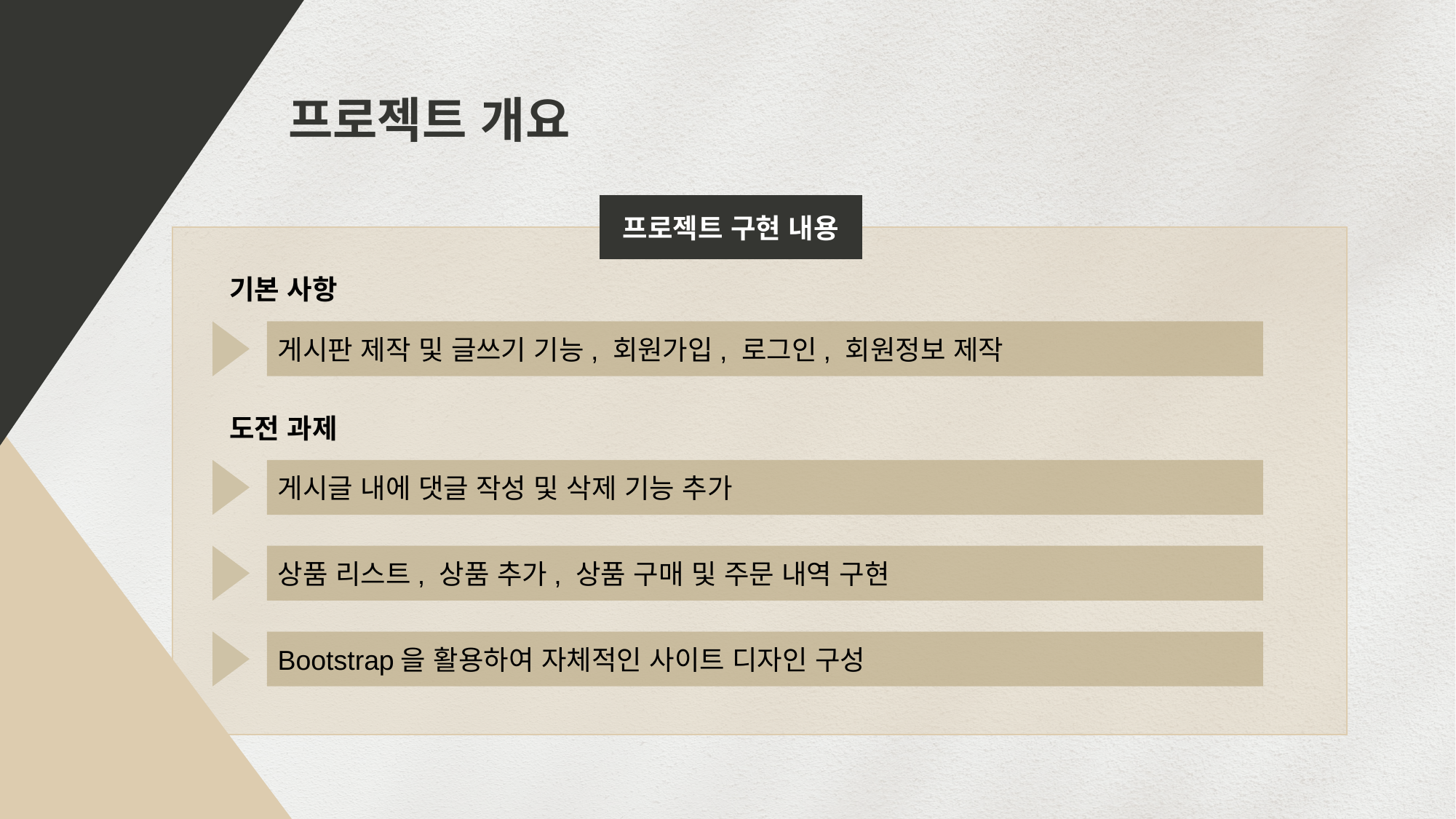

프로젝트 개요
프로젝트 구현 내용

기본 사항
게시판 제작 및 글쓰기 기능, 회원가입, 로그인, 회원정보 제작

도전 과제
게시글 내에 댓글 작성 및 삭제 기능 추가

상품 리스트, 상품 추가, 상품 구매 및 주문 내역 구현

Bootstrap을 활용하여 자체적인 사이트 디자인 구성